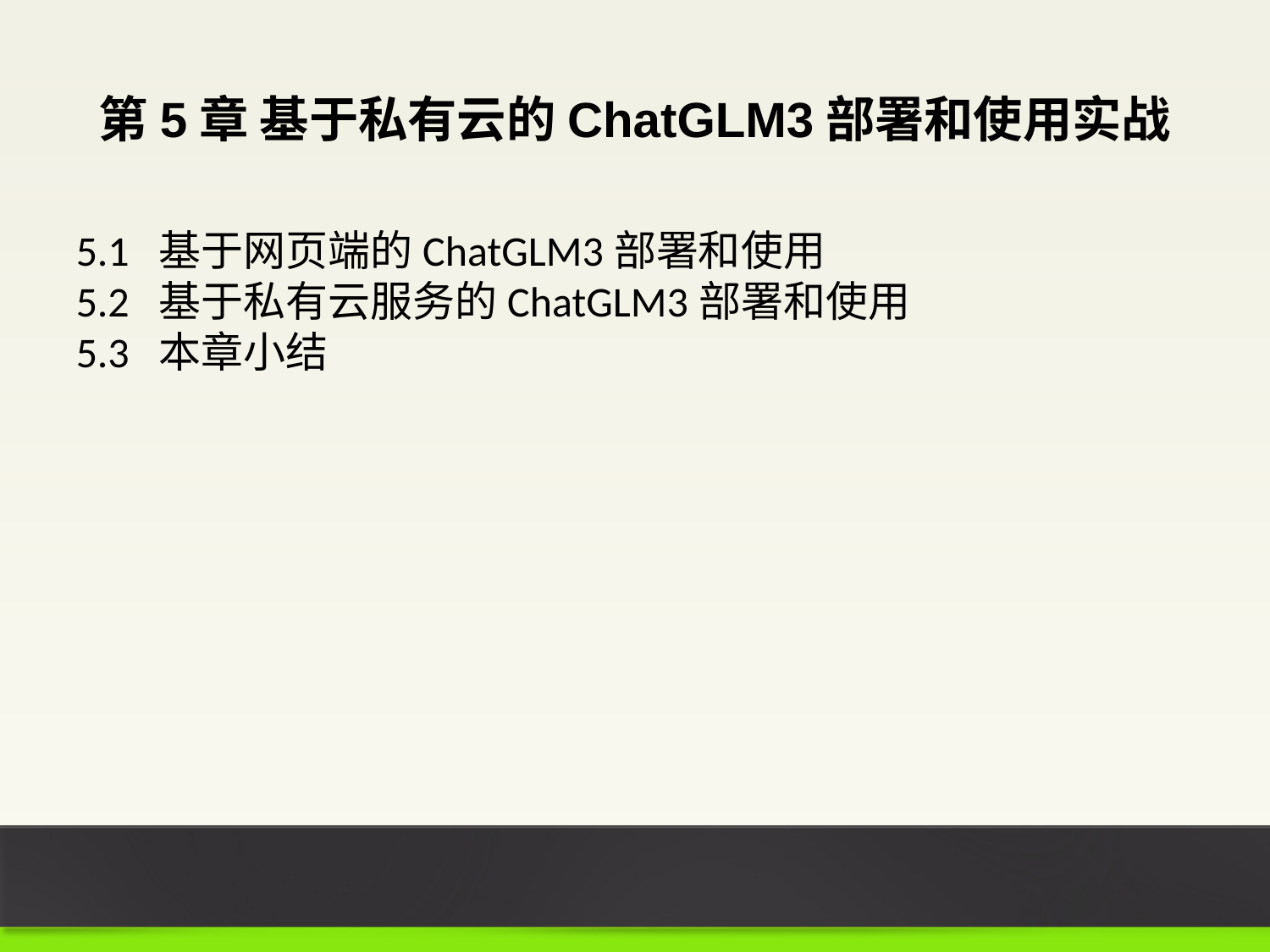

第5章 基于私有云的ChatGLM3部署和使用实战
5.1  基于网页端的ChatGLM3部署和使用
5.2  基于私有云服务的ChatGLM3部署和使用
5.3  本章小结